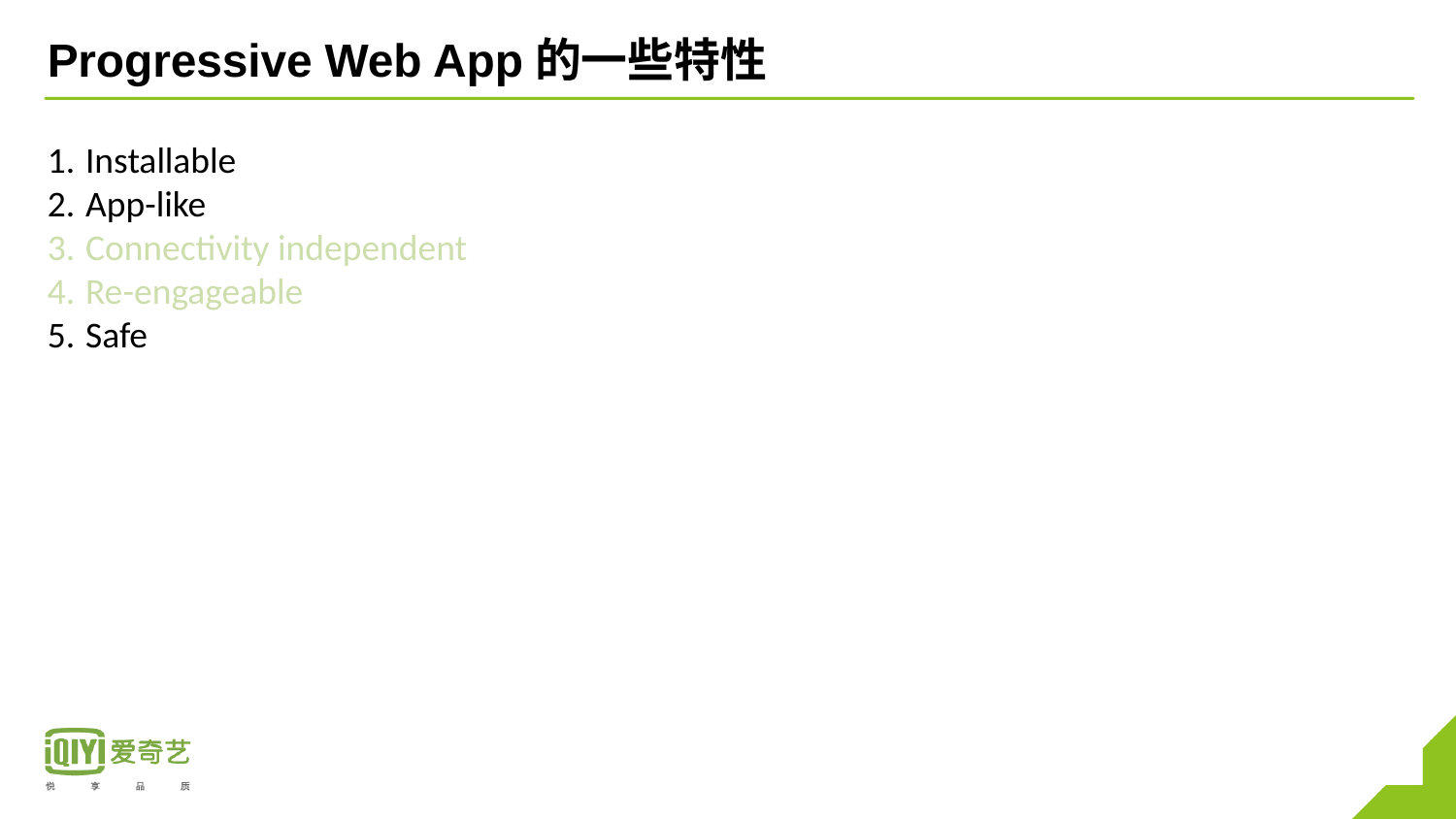

# Progressive Web App的一些特性
Installable
App-like
Connectivity independent
Re-engageable
Safe